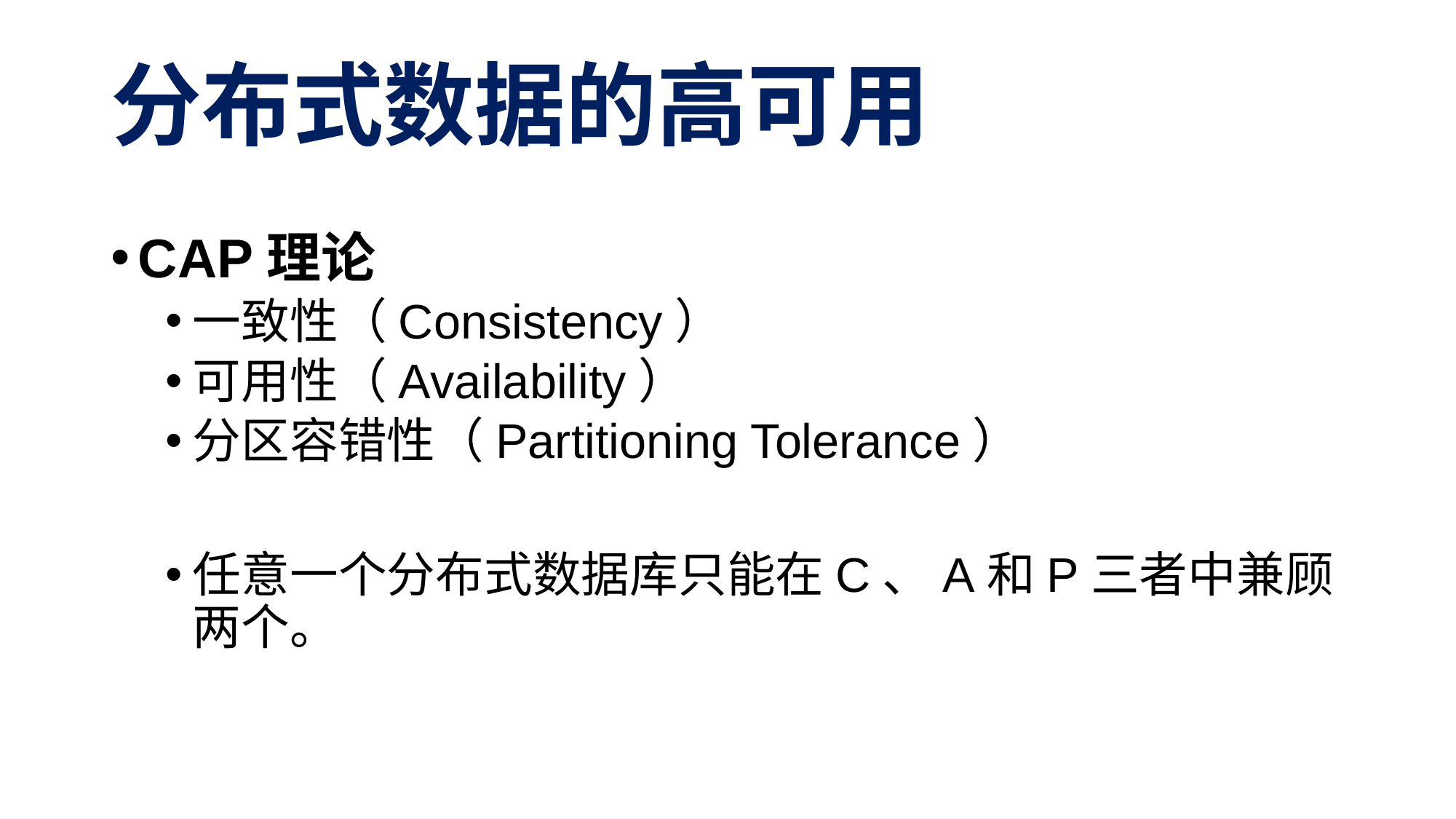

# 分布式数据的高可用
CAP理论
一致性（Consistency）
可用性（Availability）
分区容错性（Partitioning Tolerance）

任意一个分布式数据库只能在C、A和P三者中兼顾两个。